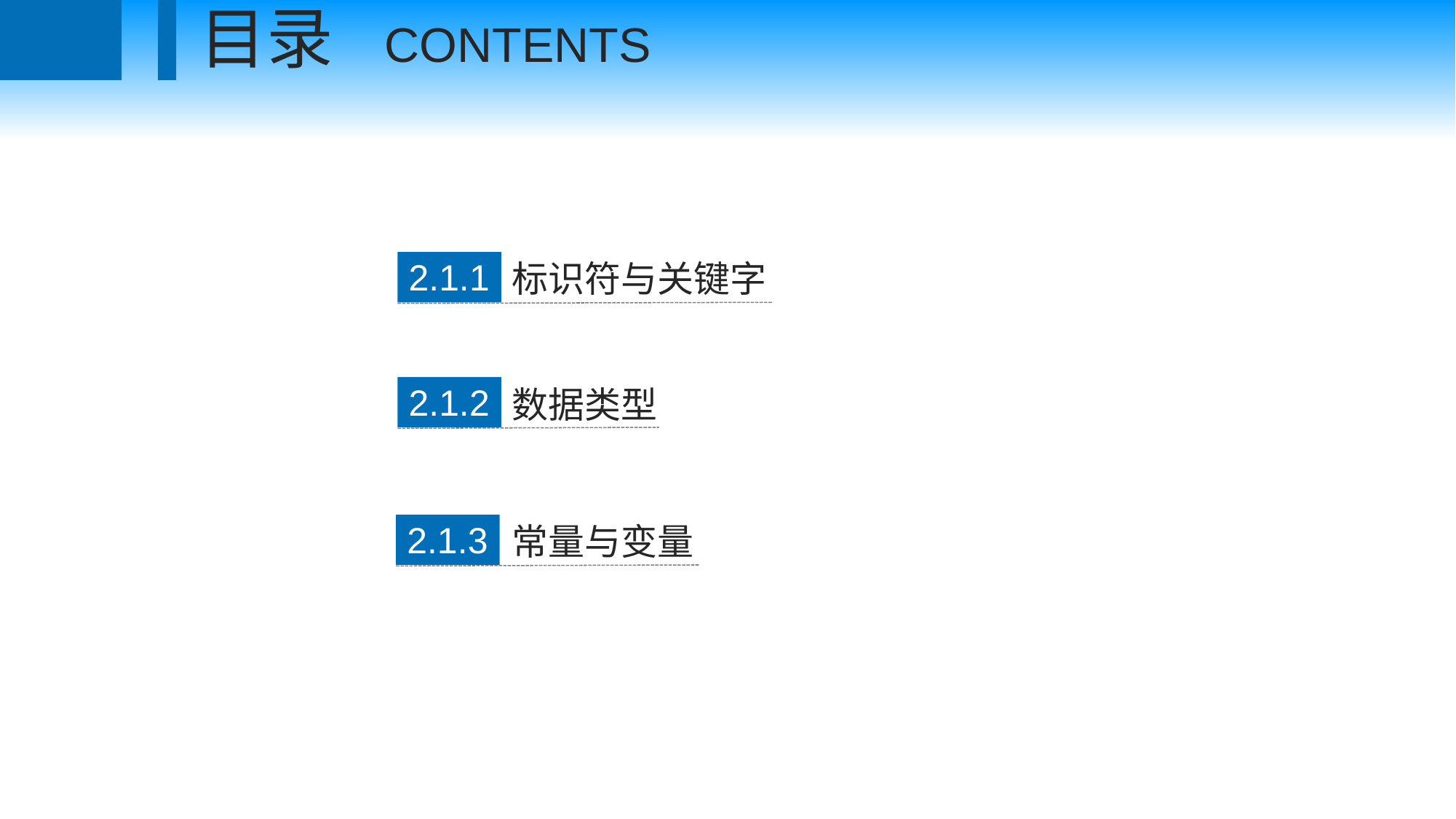

目录
CONTENTS
2.1.1

标识符与关键字
2.1.2

数据类型
2.1.3

常量与变量